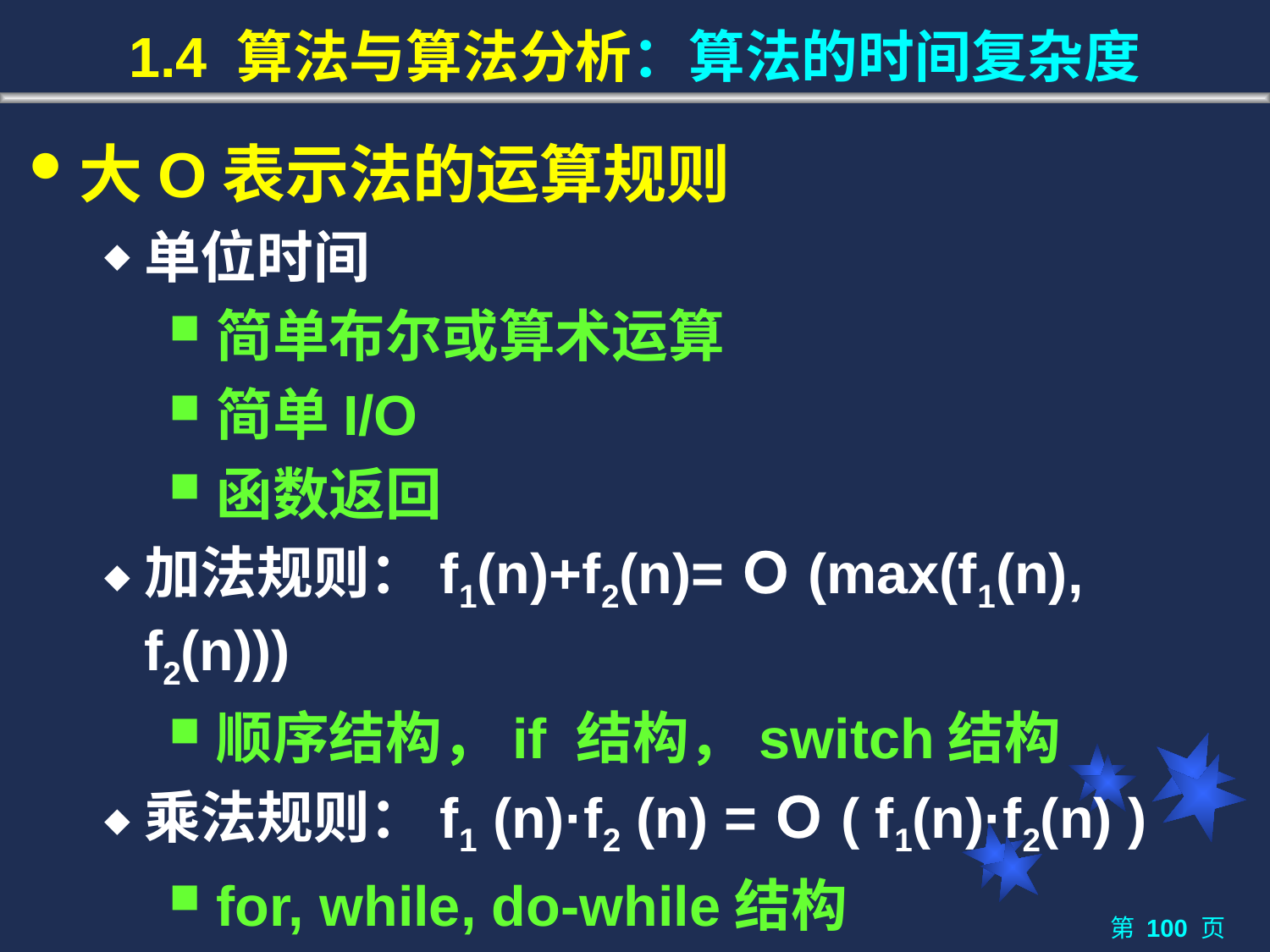

# 1.4 算法与算法分析：算法的时间复杂度
大O表示法的运算规则
单位时间
简单布尔或算术运算
简单I/O
函数返回
加法规则：f1(n)+f2(n)=Ｏ(max(f1(n), f2(n)))
顺序结构，if 结构，switch结构
乘法规则：f1 (n)·f2 (n) =Ｏ( f1(n)·f2(n) )
for, while, do-while结构
第 100 页